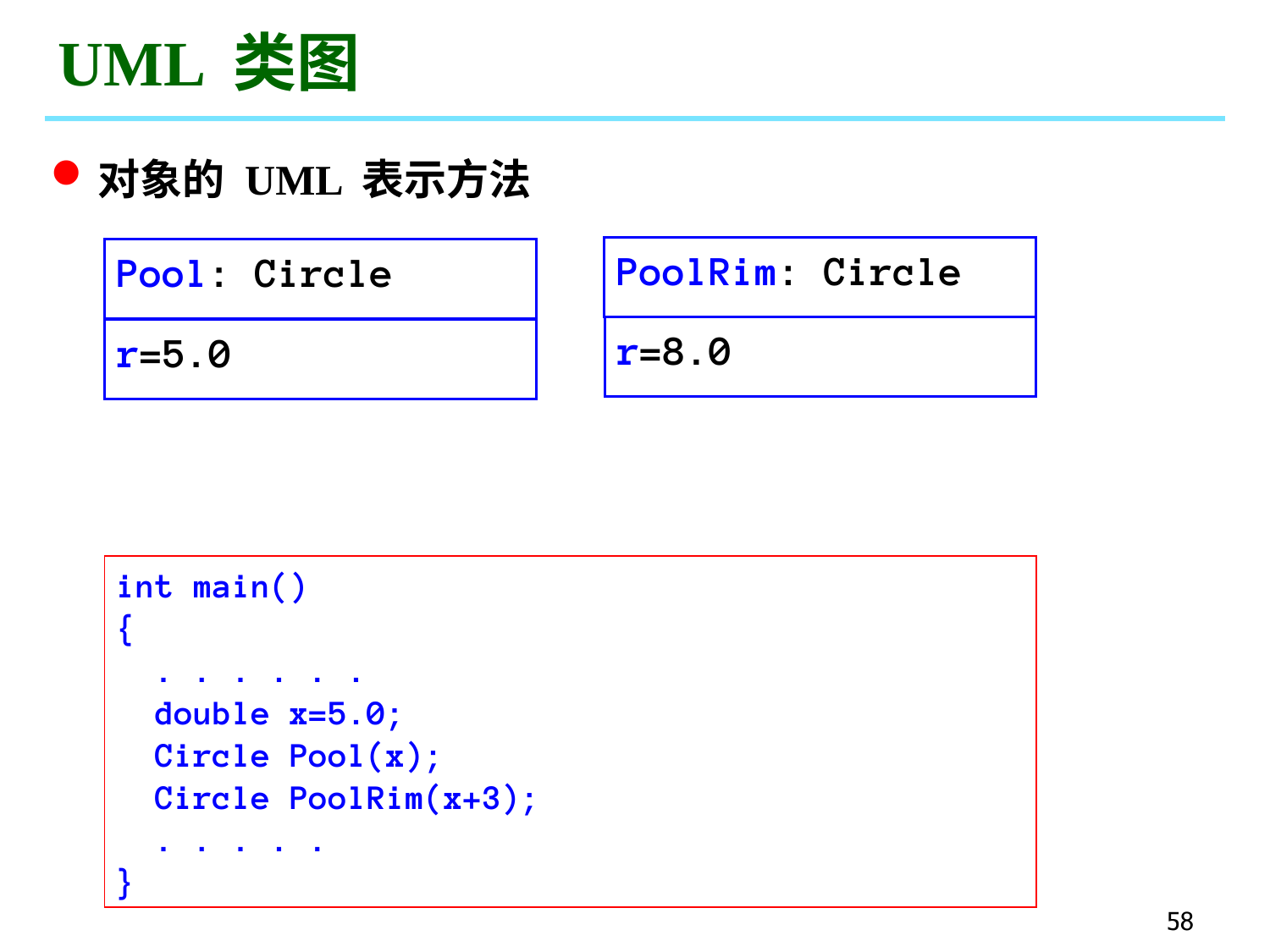

# UML 类图
对象的 UML 表示方法
PoolRim: Circle
Pool: Circle
r=8.0
r=5.0
int main()
{
  . . . . . .
  double x=5.0;
  Circle Pool(x);
  Circle PoolRim(x+3);
  . . . . .
}
58